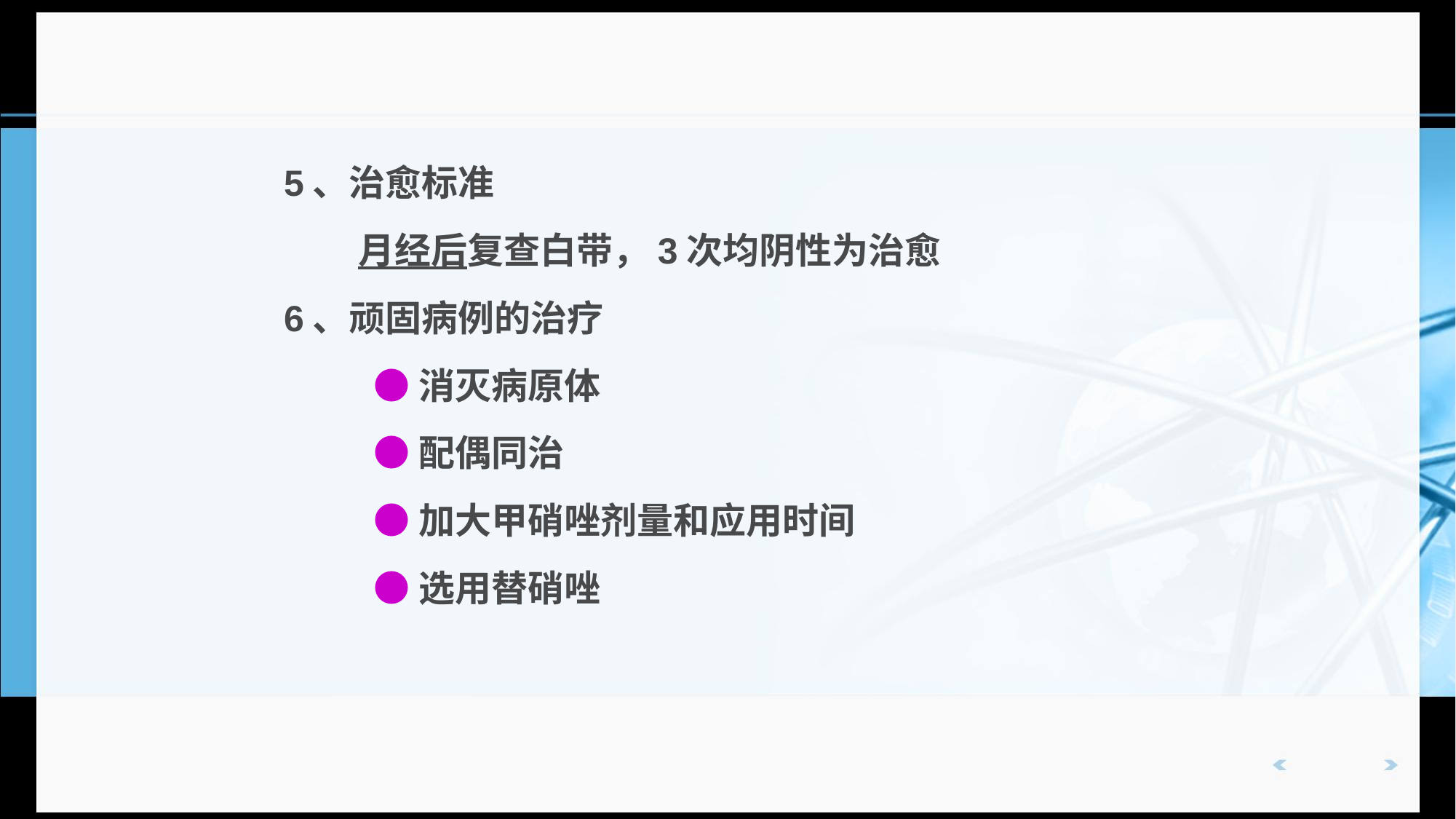

5、治愈标准
        月经后复查白带，3次均阴性为治愈
6、顽固病例的治疗
           ●消灭病原体
           ●配偶同治
           ●加大甲硝唑剂量和应用时间
           ●选用替硝唑